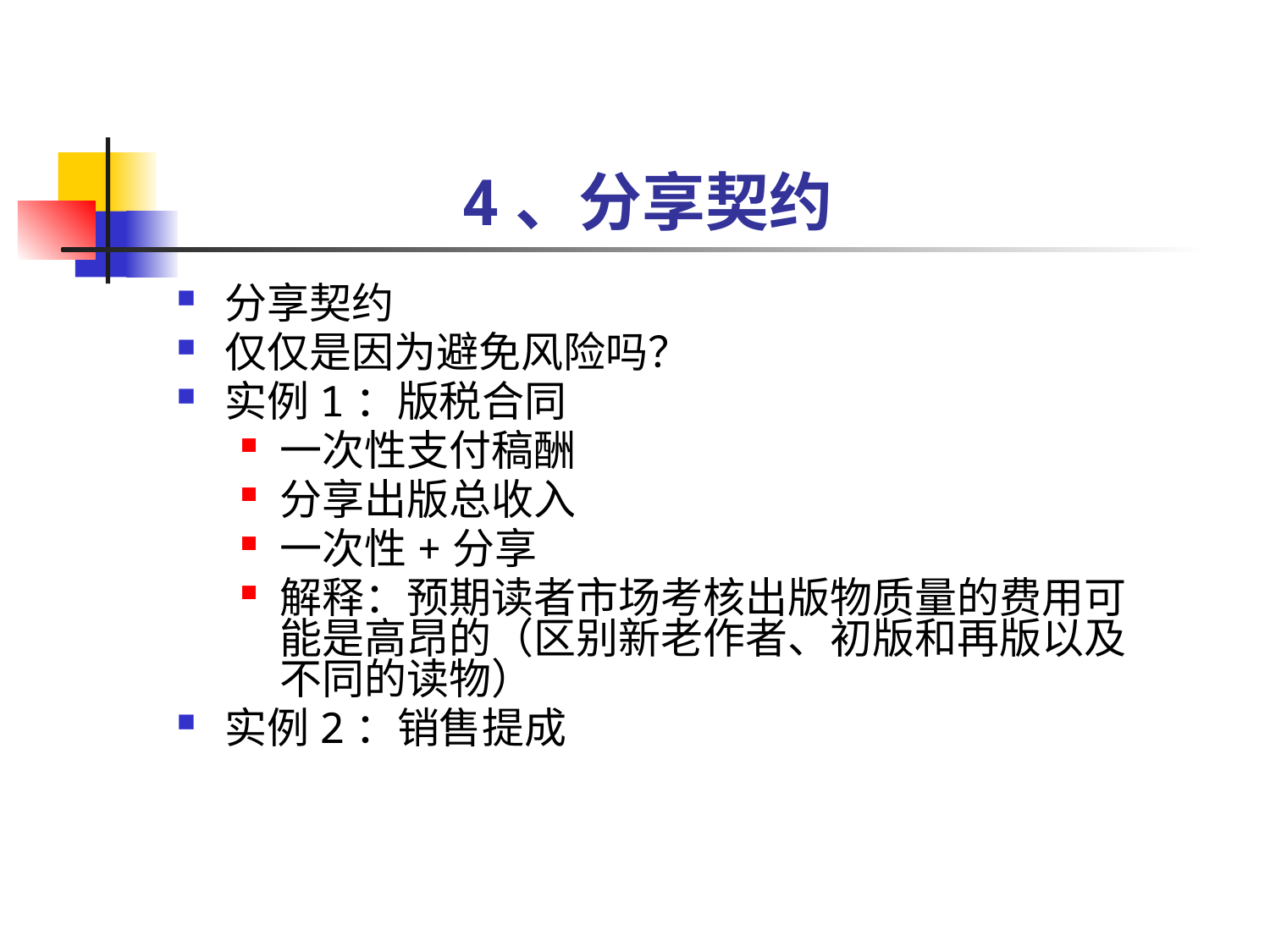

# 4、分享契约
分享契约
仅仅是因为避免风险吗？
实例1：版税合同
一次性支付稿酬
分享出版总收入
一次性+分享
解释：预期读者市场考核出版物质量的费用可能是高昂的（区别新老作者、初版和再版以及不同的读物）
实例2：销售提成